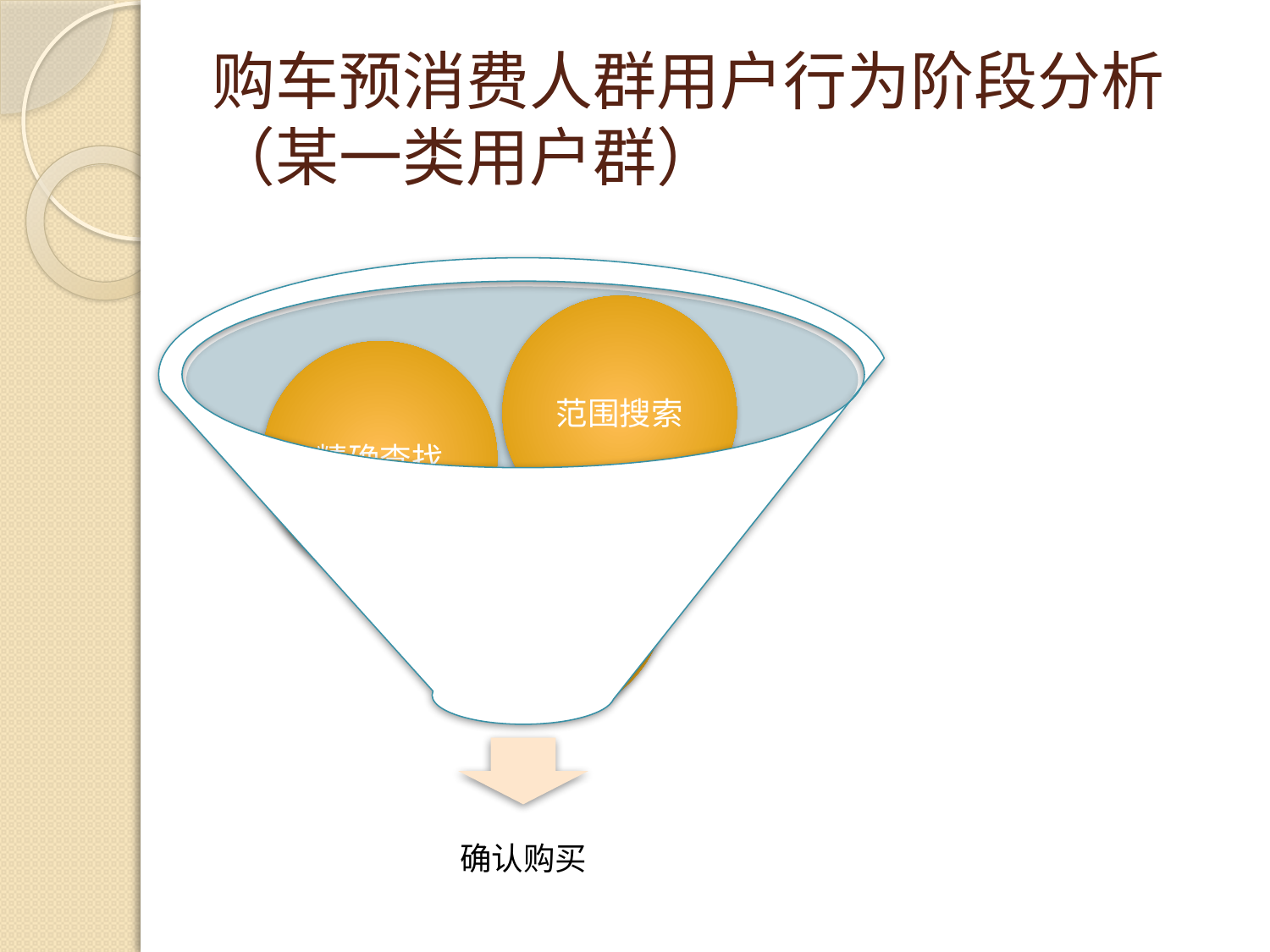

# 购车预消费人群用户行为阶段分析 （某一类用户群）
范围搜索
进一步比较
确认购买
精确查找